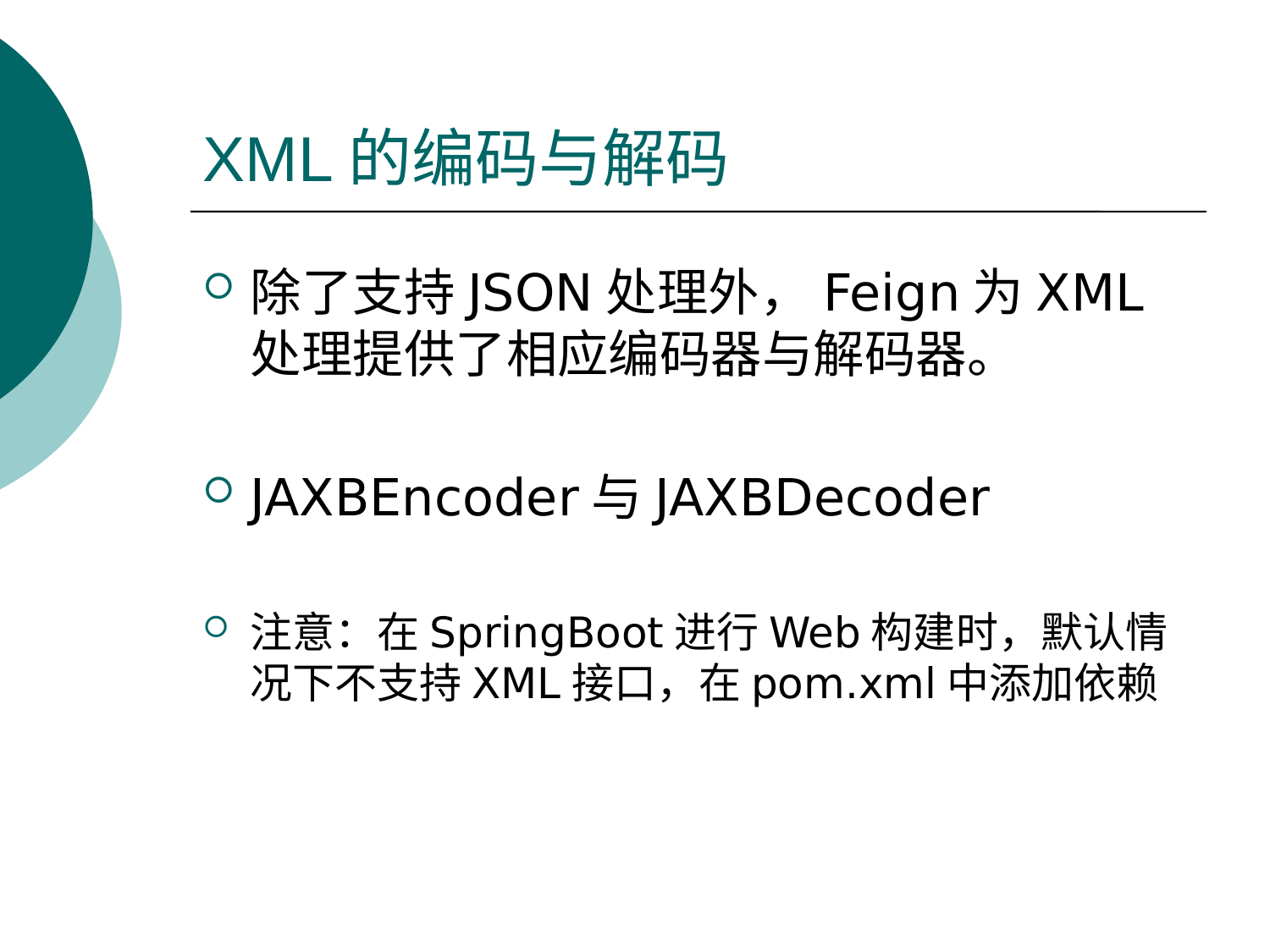

# XML的编码与解码
除了支持JSON处理外，Feign为XML处理提供了相应编码器与解码器。

JAXBEncoder与JAXBDecoder

注意：在SpringBoot进行Web构建时，默认情况下不支持XML接口，在pom.xml中添加依赖